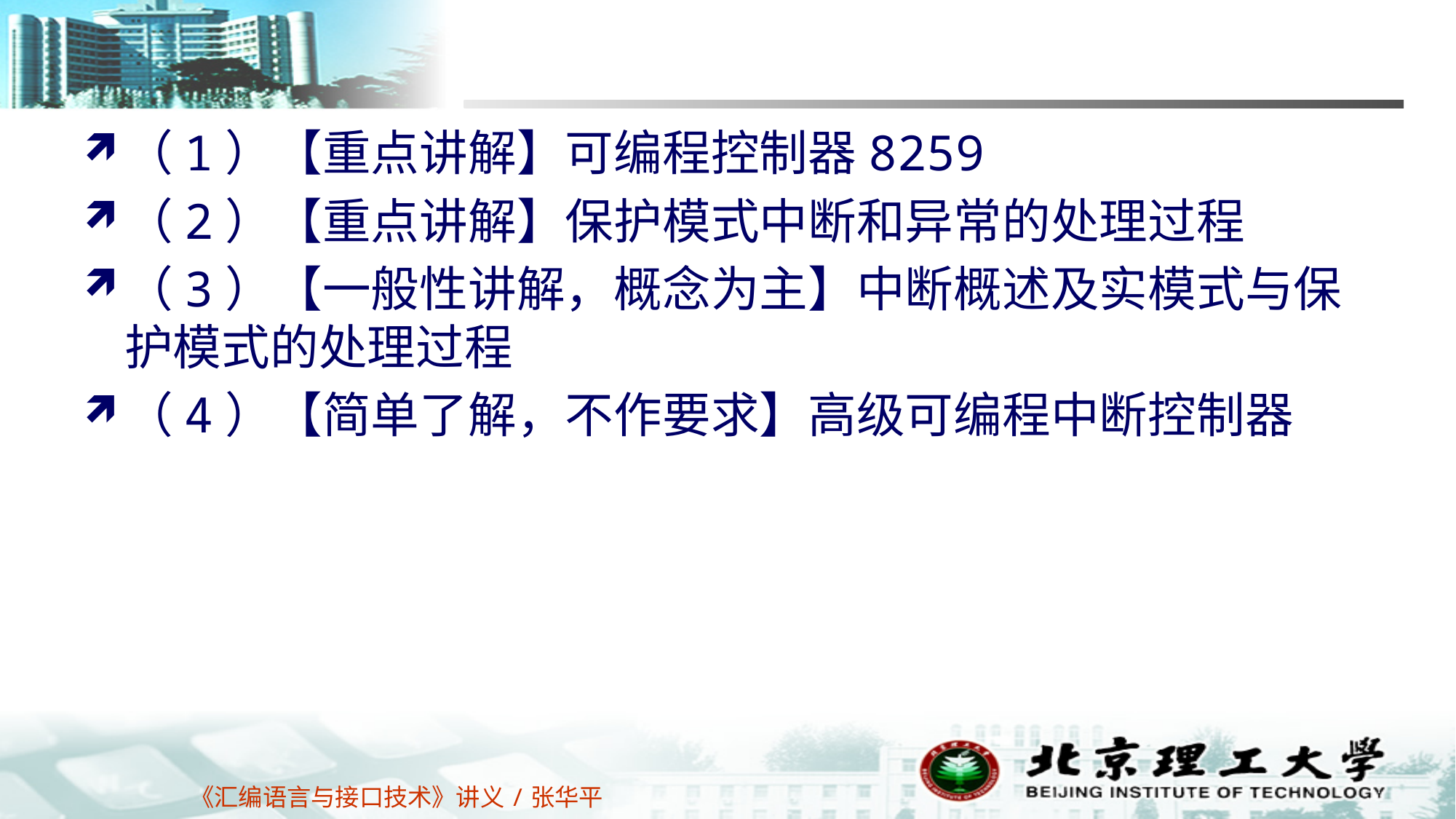

#
（1）【重点讲解】可编程控制器8259
（2）【重点讲解】保护模式中断和异常的处理过程
（3）【一般性讲解，概念为主】中断概述及实模式与保护模式的处理过程
（4）【简单了解，不作要求】高级可编程中断控制器